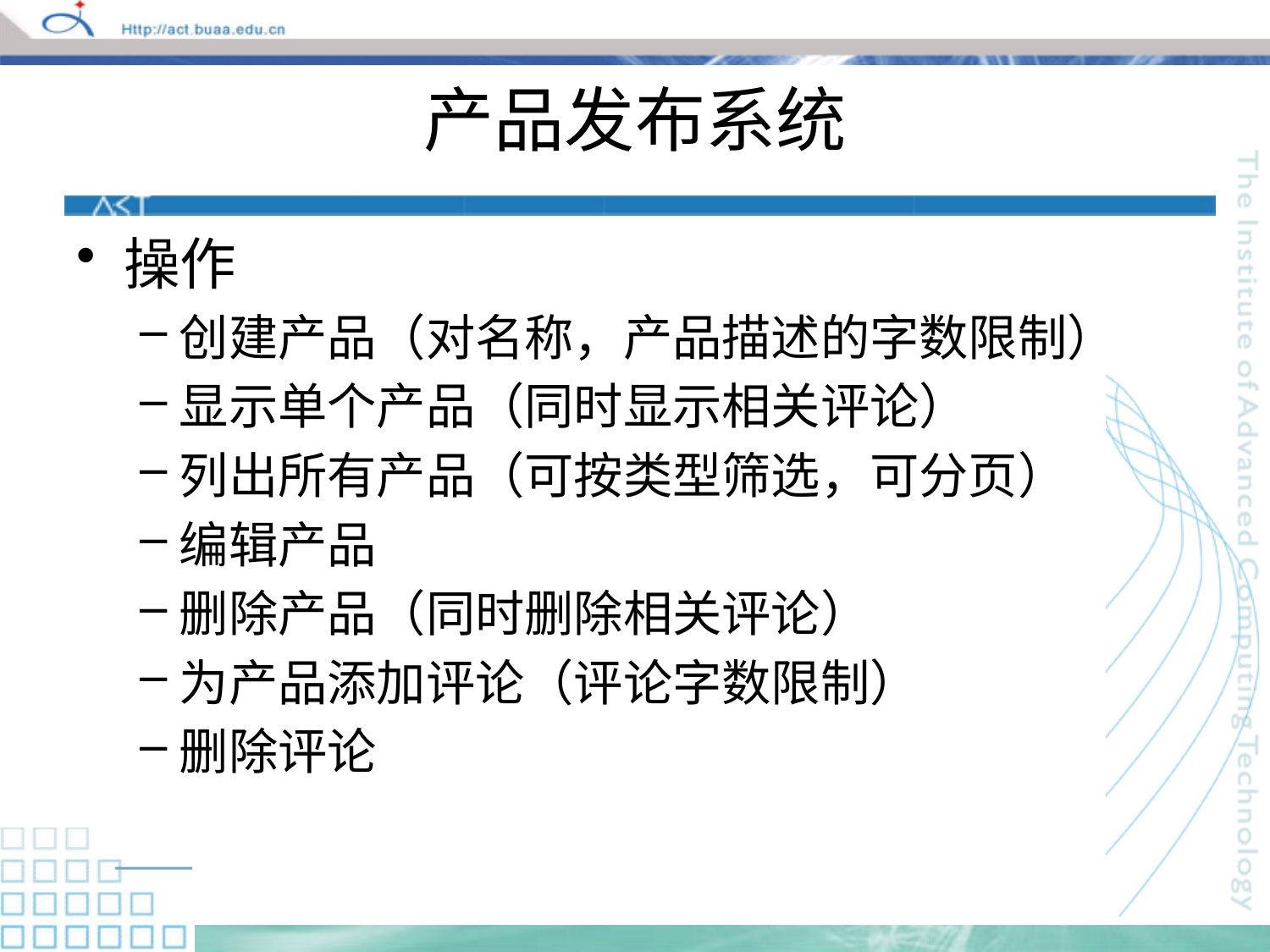

# 产品发布系统
操作
创建产品（对名称，产品描述的字数限制）
显示单个产品（同时显示相关评论）
列出所有产品（可按类型筛选，可分页）
编辑产品
删除产品（同时删除相关评论）
为产品添加评论（评论字数限制）
删除评论